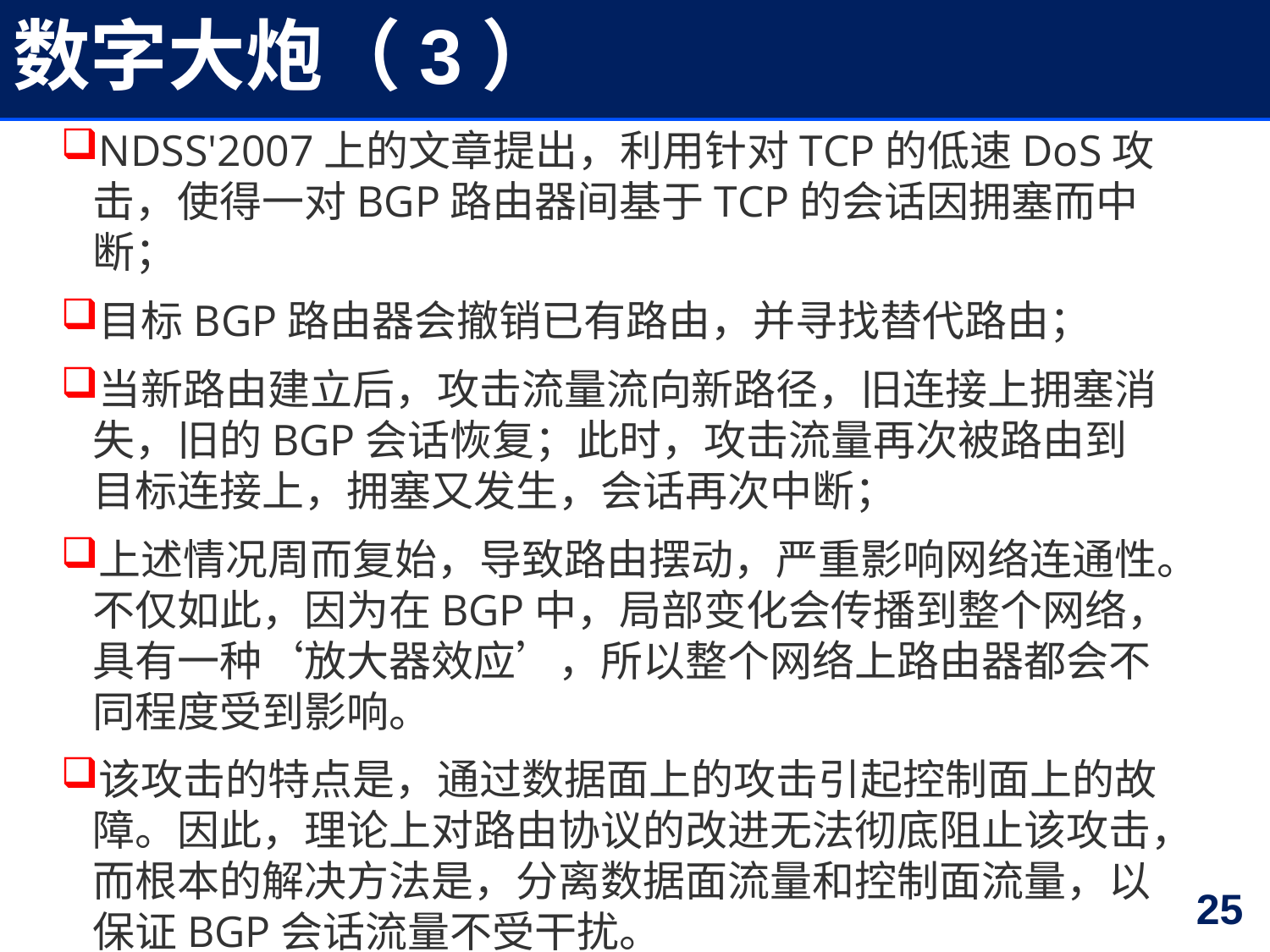

# 数字大炮（3）
NDSS'2007上的文章提出，利用针对TCP的低速DoS攻击，使得一对BGP路由器间基于TCP的会话因拥塞而中断；
目标BGP路由器会撤销已有路由，并寻找替代路由；
当新路由建立后，攻击流量流向新路径，旧连接上拥塞消失，旧的BGP会话恢复；此时，攻击流量再次被路由到目标连接上，拥塞又发生，会话再次中断；
上述情况周而复始，导致路由摆动，严重影响网络连通性。不仅如此，因为在BGP中，局部变化会传播到整个网络，具有一种‘放大器效应’，所以整个网络上路由器都会不同程度受到影响。
该攻击的特点是，通过数据面上的攻击引起控制面上的故障。因此，理论上对路由协议的改进无法彻底阻止该攻击，而根本的解决方法是，分离数据面流量和控制面流量，以保证BGP会话流量不受干扰。
25